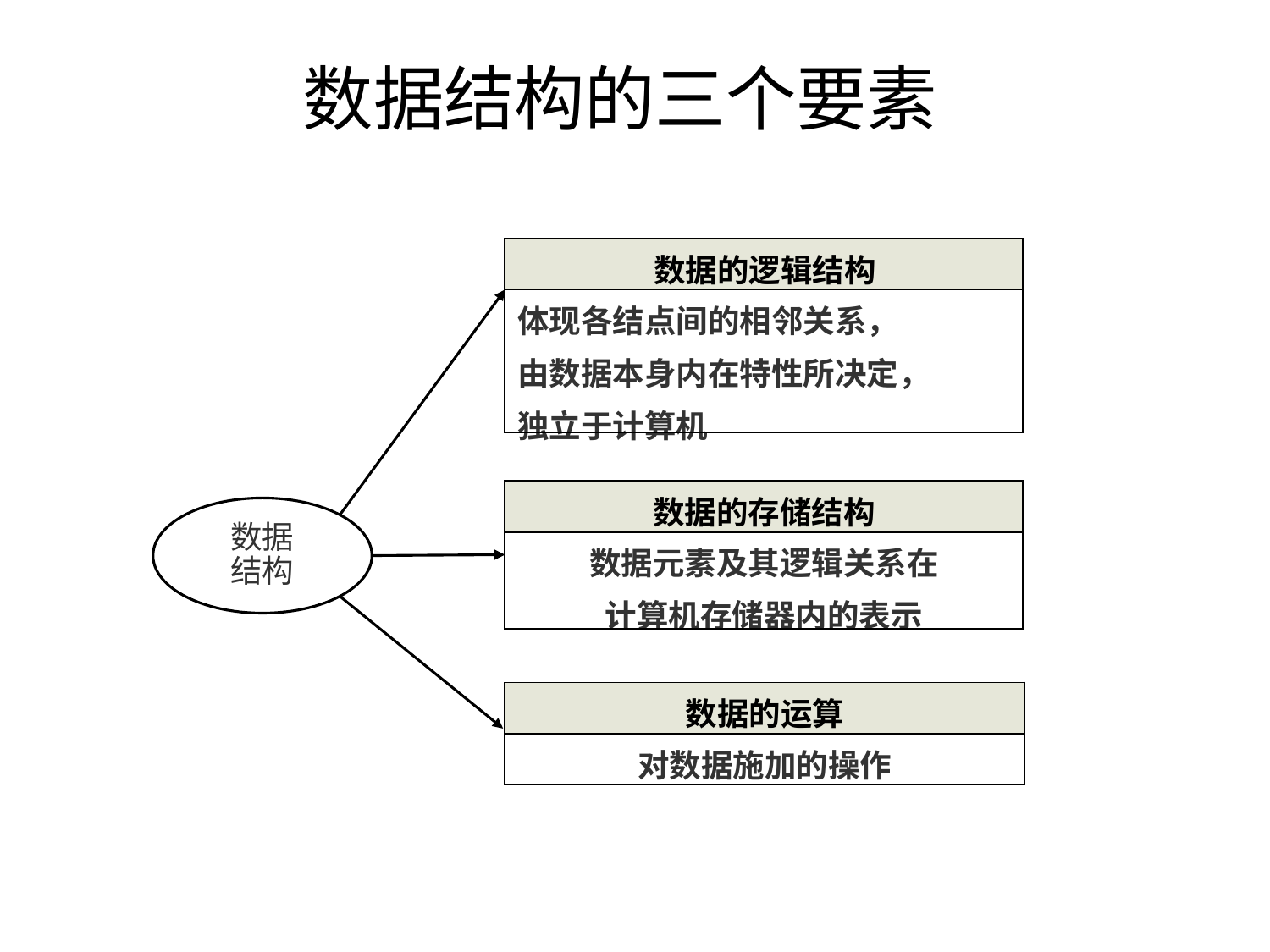

数据结构的三个要素
# 数据结构的三个要素
| 数据的逻辑结构 |
| --- |
| 体现各结点间的相邻关系， 由数据本身内在特性所决定， 独立于计算机 |
| 数据的存储结构 |
| --- |
| 数据元素及其逻辑关系在 计算机存储器内的表示 |
数据
结构
| 数据的运算 |
| --- |
| 对数据施加的操作 |